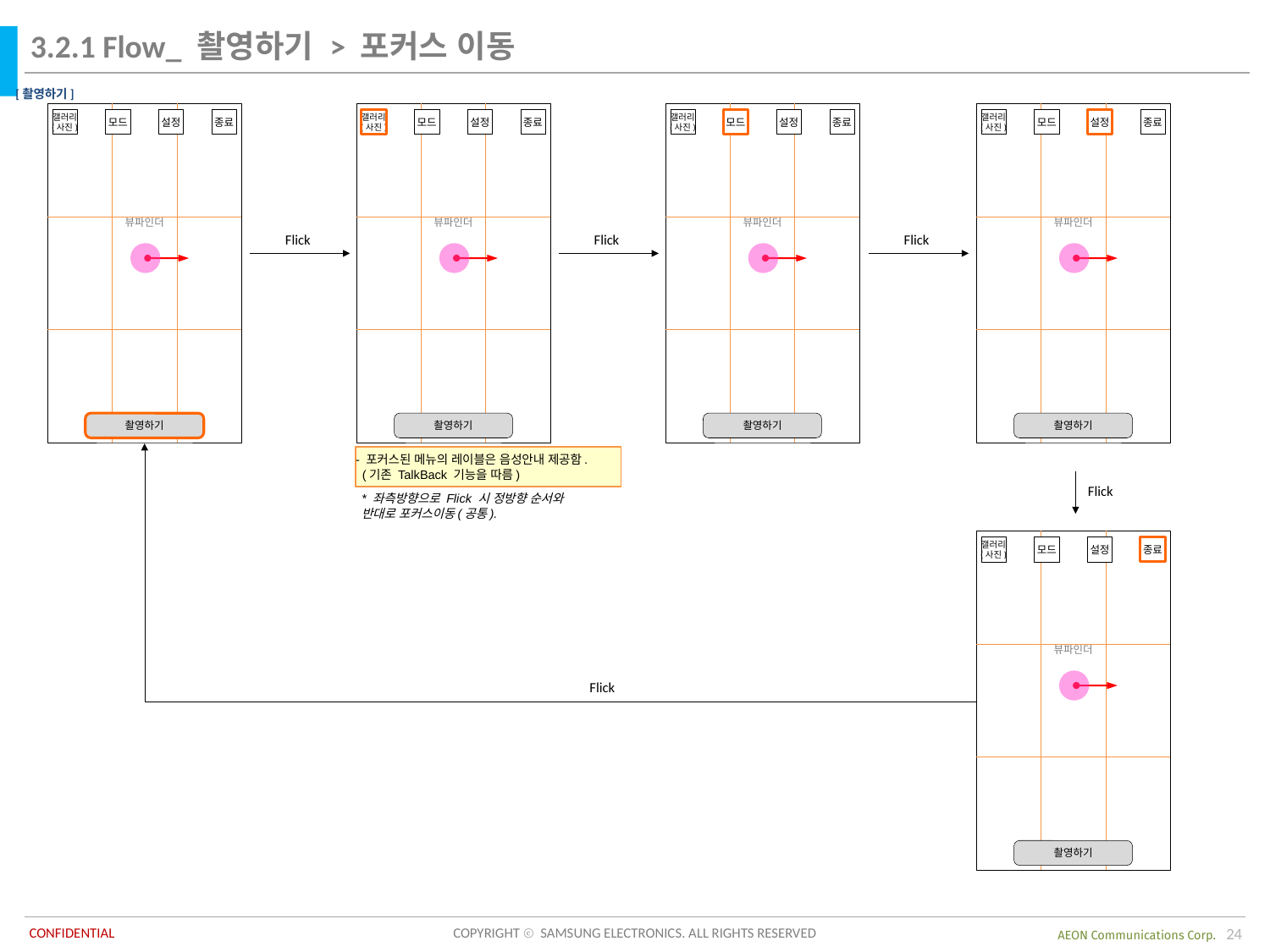

3.2.1 Flow_ 촬영하기 > 포커스 이동
[촬영하기]
뷰파인더

갤러리
(사진)
모드
설정
종료
촬영하기
뷰파인더

갤러리
(사진)
모드
설정
종료
촬영하기
뷰파인더

갤러리
(사진)
모드
설정
종료
촬영하기
뷰파인더

갤러리
(사진)
모드
설정
종료
촬영하기

Flick
Flick
Flick

- 포커스된 메뉴의 레이블은 음성안내 제공함.
  (기존 TalkBack 기능을 따름)
Flick
* 좌측방향으로 Flick 시 정방향 순서와 반대로 포커스이동(공통).
뷰파인더

갤러리
(사진)
모드
설정
종료
촬영하기

Flick
24